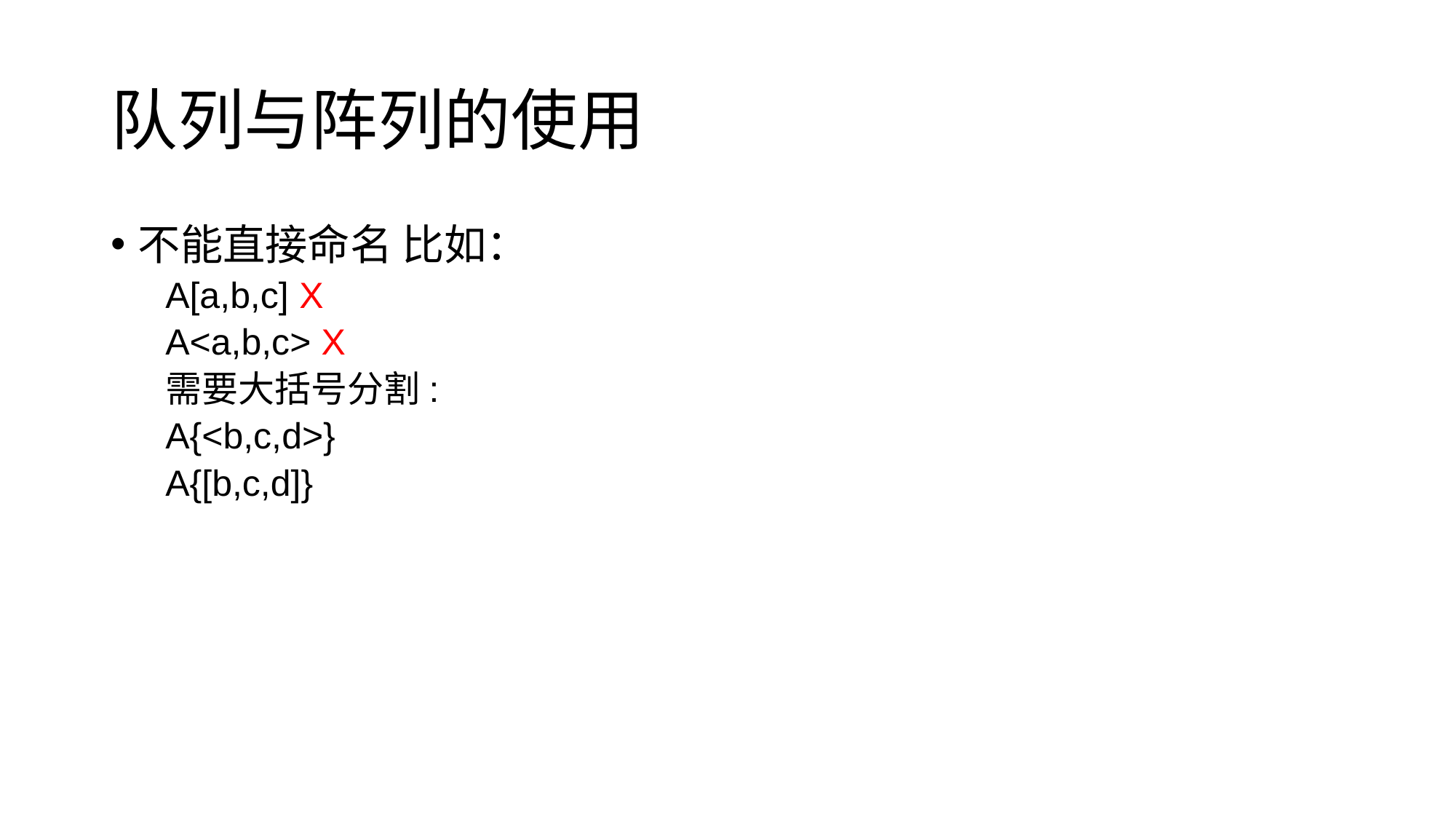

# 队列与阵列的使用
不能直接命名 比如：
A[a,b,c] X
A<a,b,c> X
需要大括号分割:
A{<b,c,d>}
A{[b,c,d]}